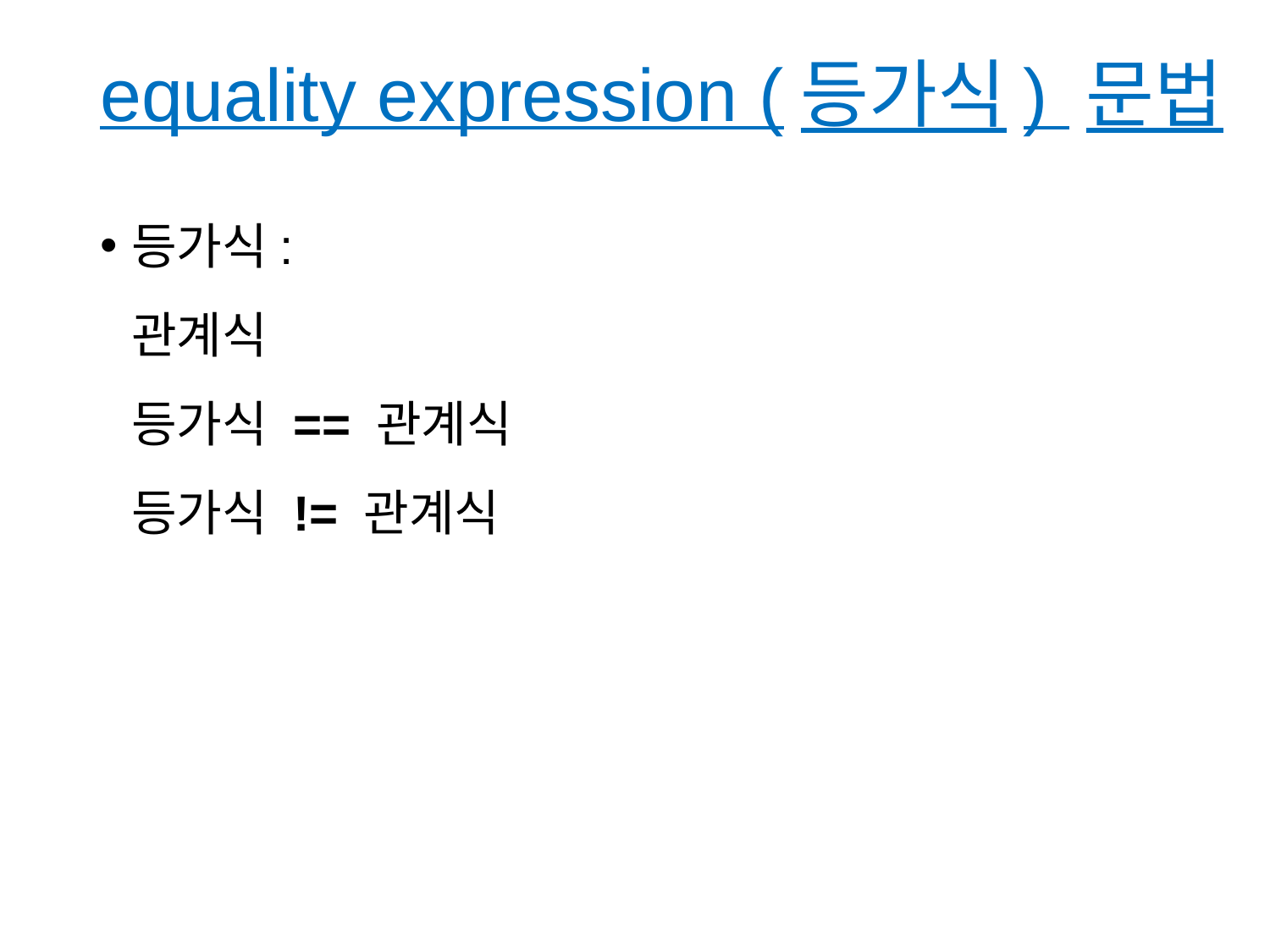

# equality expression (등가식) 문법
등가식:
관계식
등가식 == 관계식
등가식 != 관계식